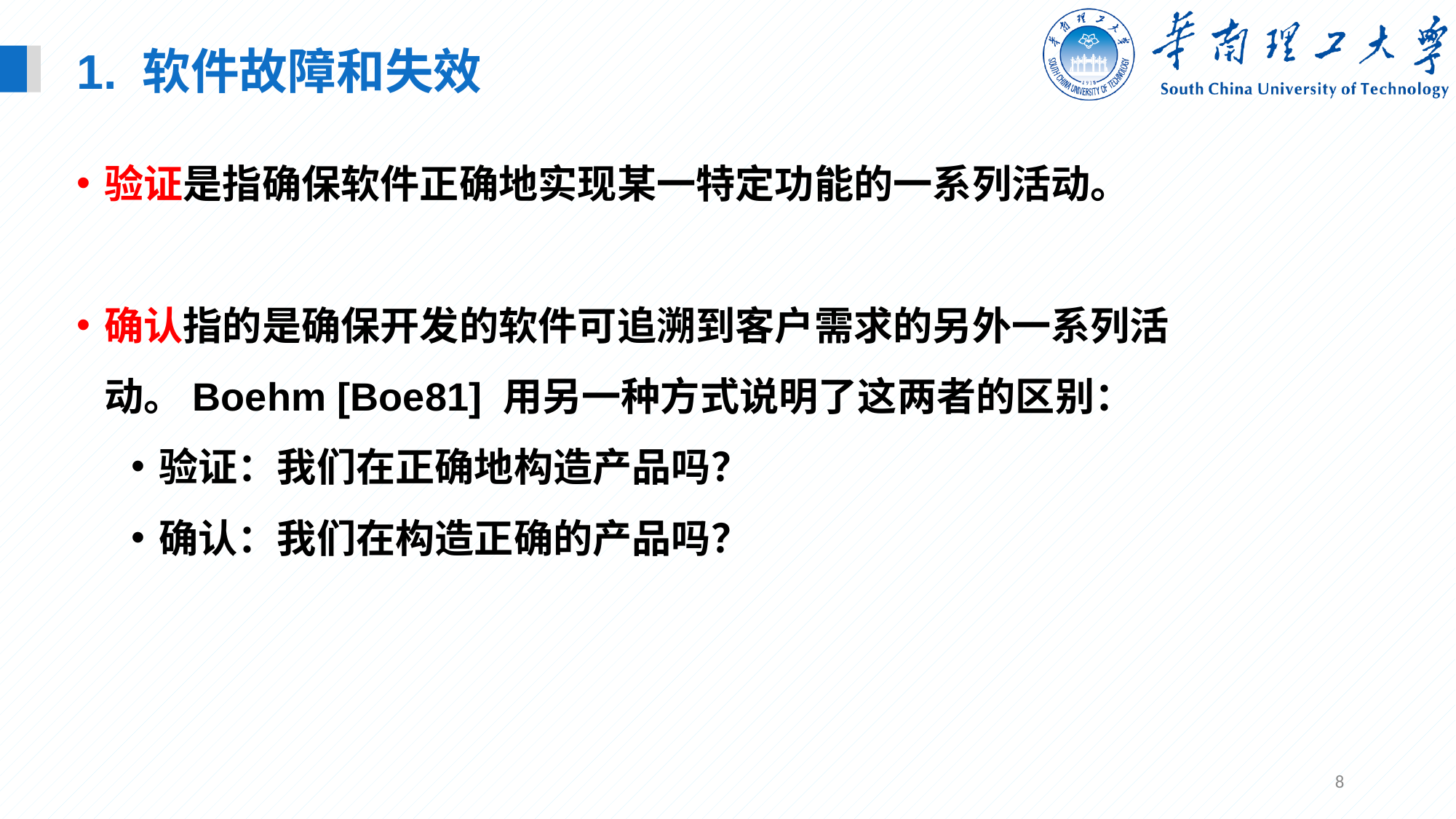

1. 软件故障和失效
验证是指确保软件正确地实现某一特定功能的一系列活动。

确认指的是确保开发的软件可追溯到客户需求的另外一系列活动。Boehm [Boe81] 用另一种方式说明了这两者的区别：
验证：我们在正确地构造产品吗？
确认：我们在构造正确的产品吗？

8